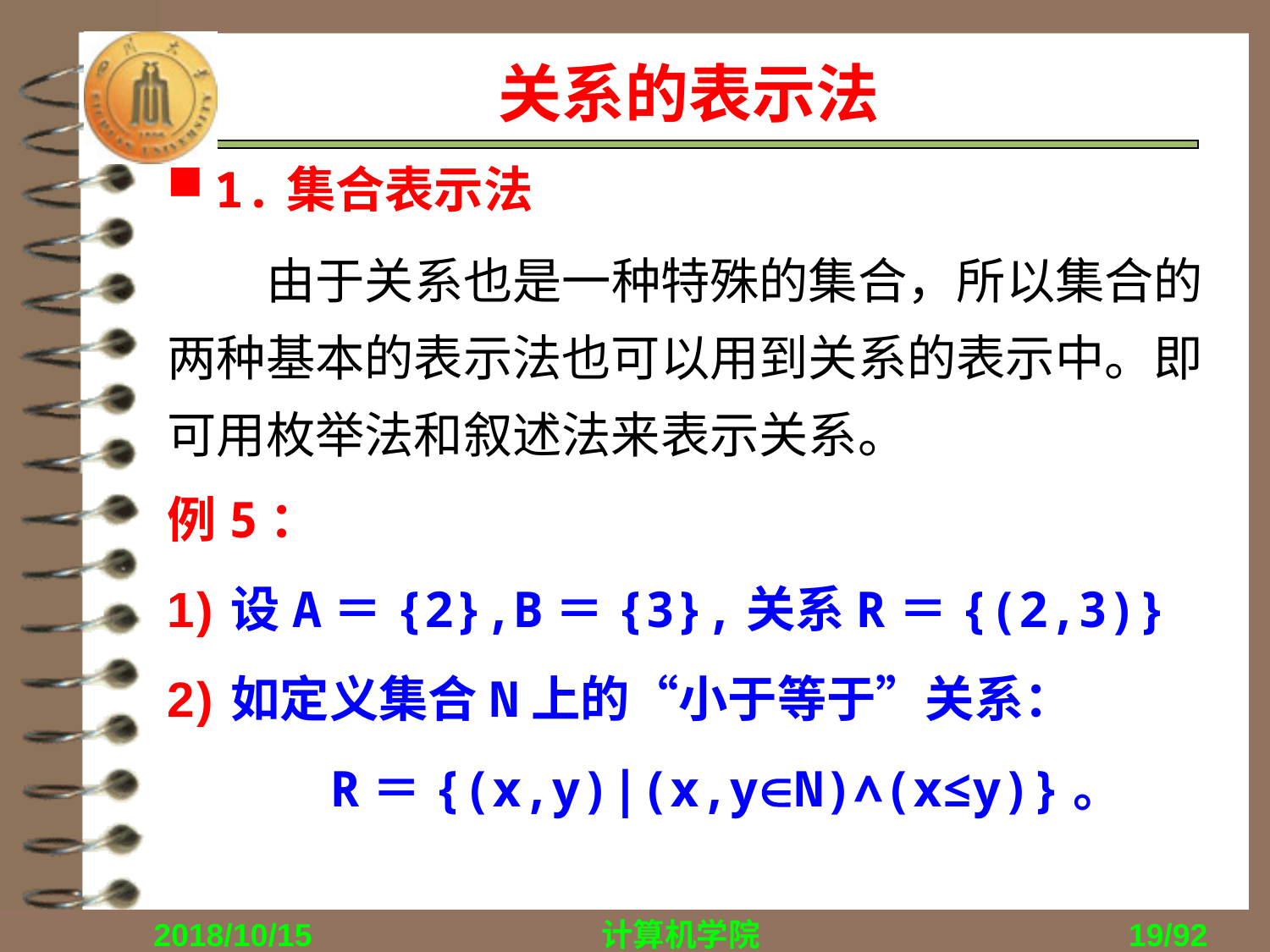

# 关系的表示法
1.集合表示法
　　由于关系也是一种特殊的集合，所以集合的两种基本的表示法也可以用到关系的表示中。即可用枚举法和叙述法来表示关系。
例5：
设A＝{2},B＝{3},关系R＝{(2,3)}
如定义集合N上的“小于等于”关系：
R＝{(x,y)|(x,y∈N)∧(x≤y)}。
2018/10/15
计算机学院
19/92